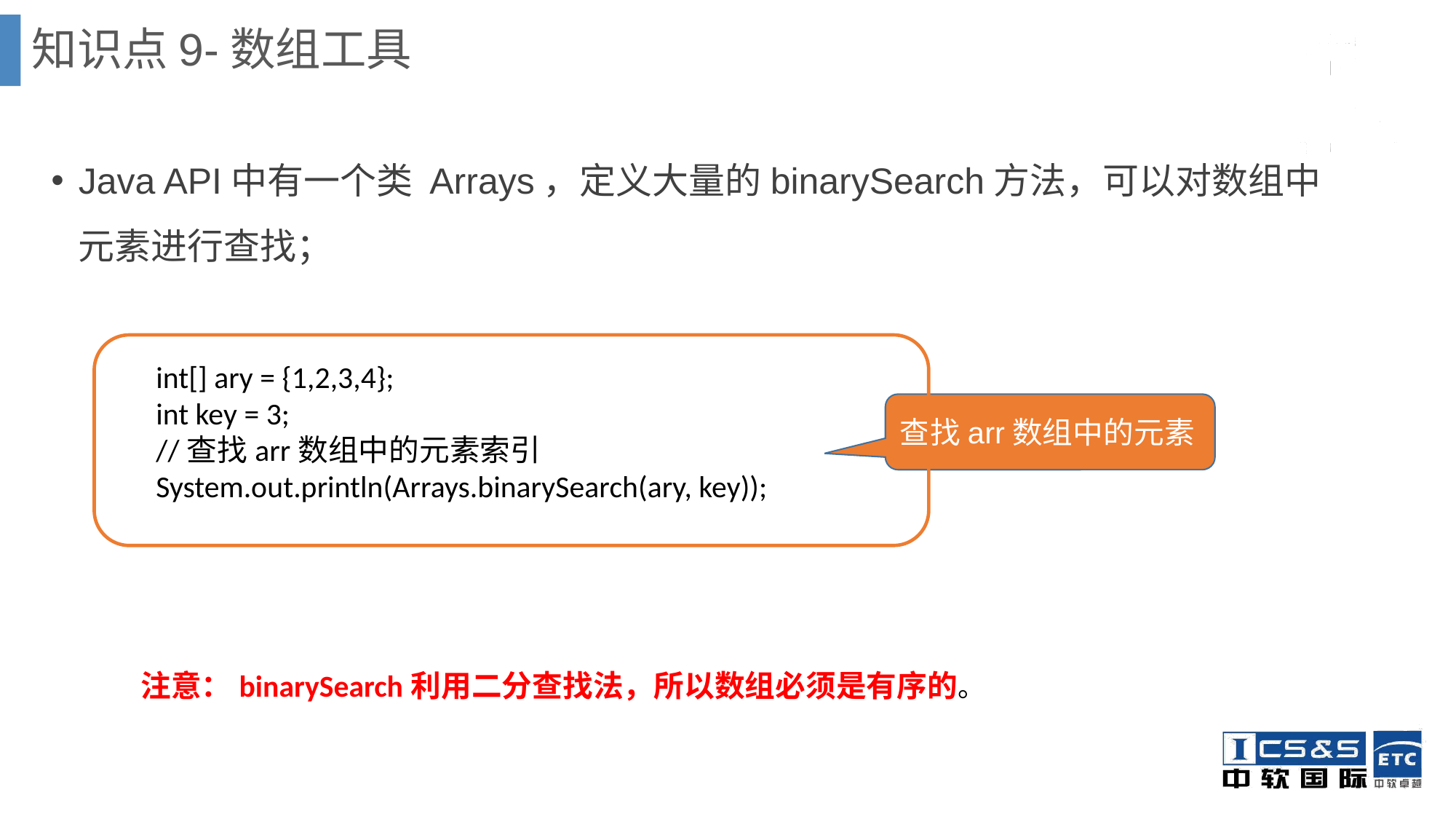

知识点9-数组工具
Java API中有一个类 Arrays，定义大量的binarySearch方法，可以对数组中元素进行查找；

int[] ary = {1,2,3,4};
int key = 3;
//查找arr数组中的元素索引
System.out.println(Arrays.binarySearch(ary, key));
查找arr数组中的元素
注意：binarySearch利用二分查找法，所以数组必须是有序的。